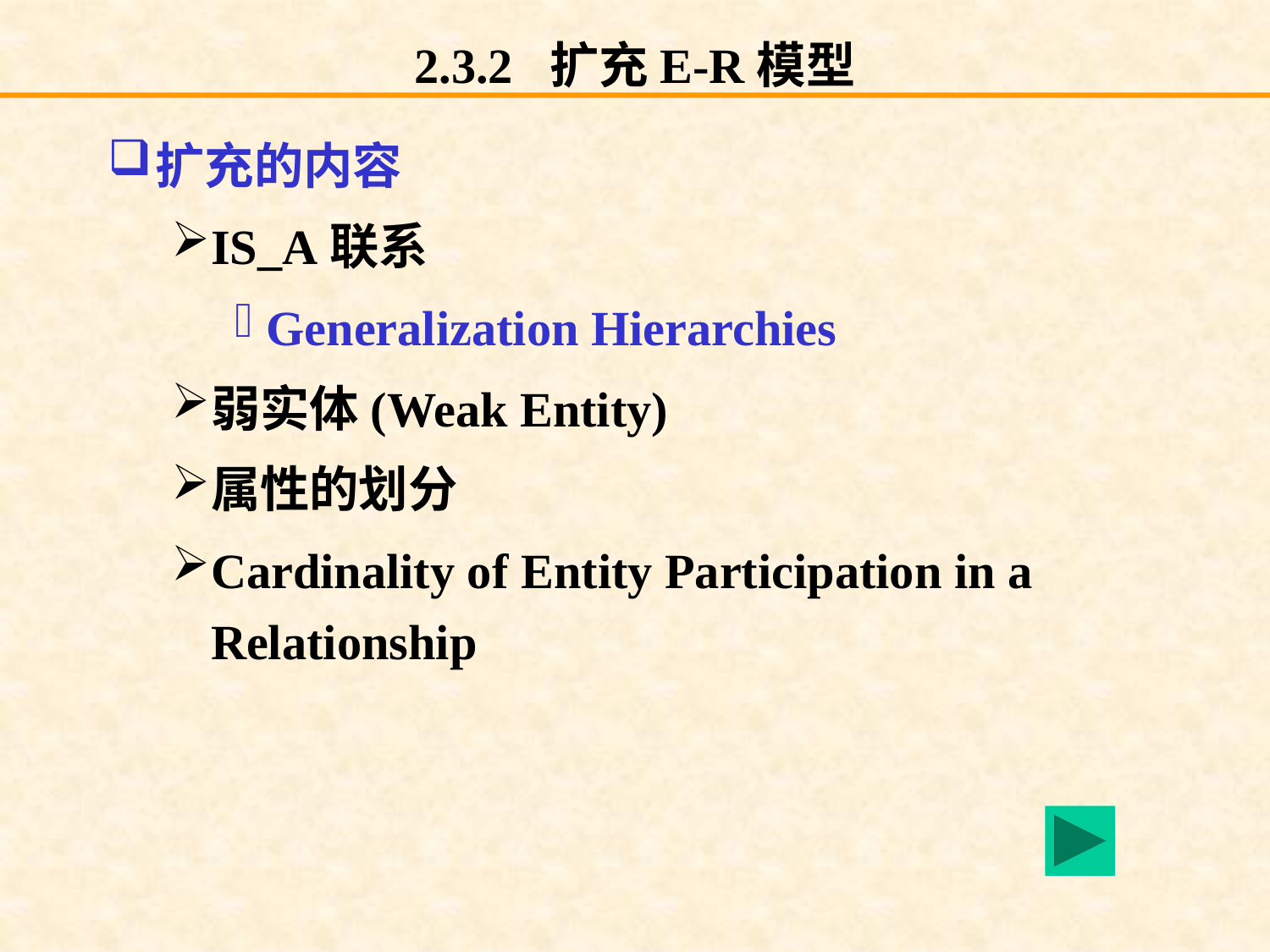

# 2.3.2  扩充E-R模型
扩充的内容
IS_A联系
Generalization Hierarchies
弱实体(Weak Entity)
属性的划分
Cardinality of Entity Participation in a Relationship